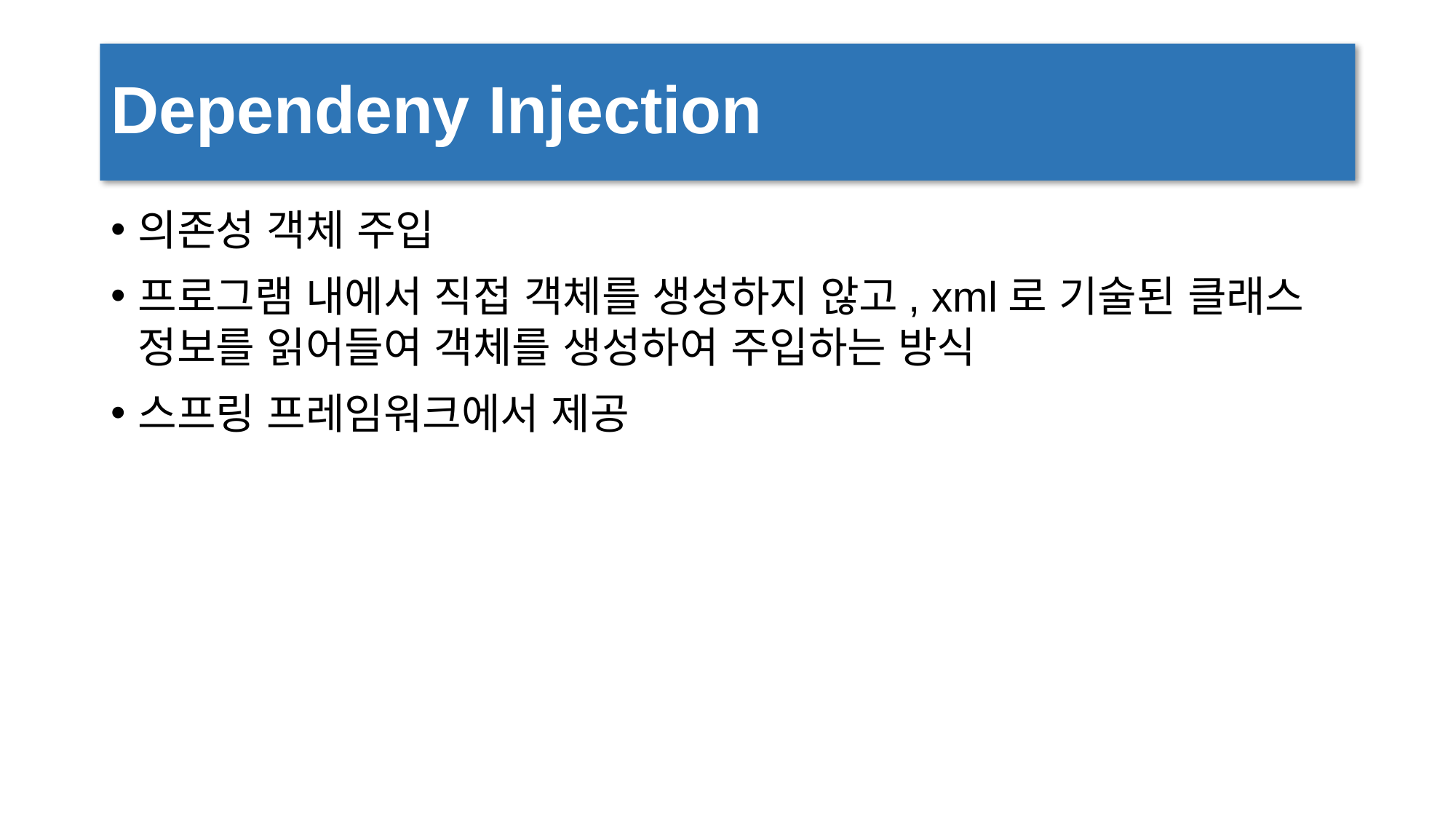

# Dependeny Injection
의존성 객체 주입
프로그램 내에서 직접 객체를 생성하지 않고, xml로 기술된 클래스 정보를 읽어들여 객체를 생성하여 주입하는 방식
스프링 프레임워크에서 제공